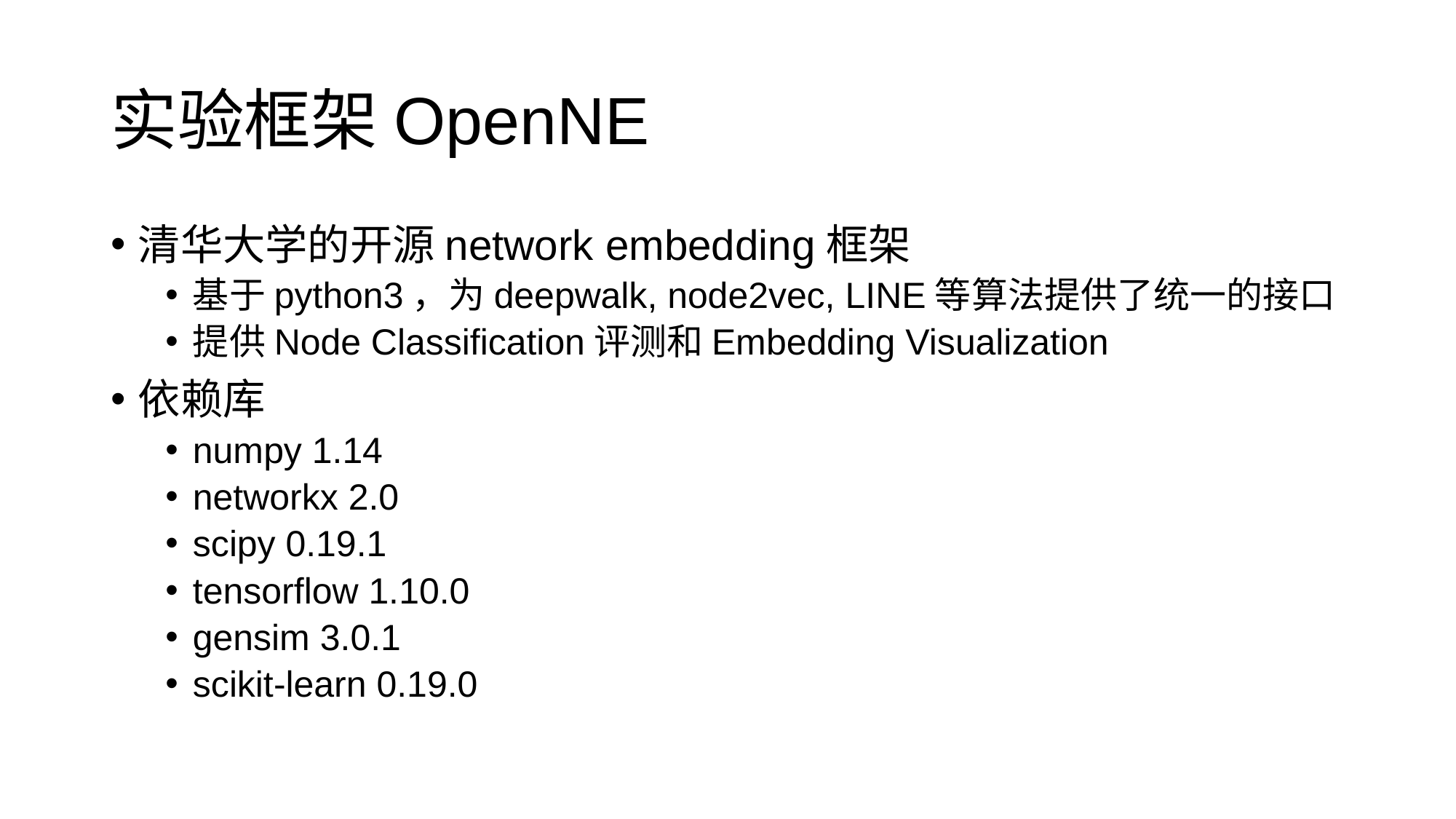

# 实验框架OpenNE
清华大学的开源network embedding框架
基于python3，为deepwalk, node2vec, LINE等算法提供了统一的接口
提供Node Classification评测和Embedding Visualization
依赖库
numpy 1.14
networkx 2.0
scipy 0.19.1
tensorflow 1.10.0
gensim 3.0.1
scikit-learn 0.19.0